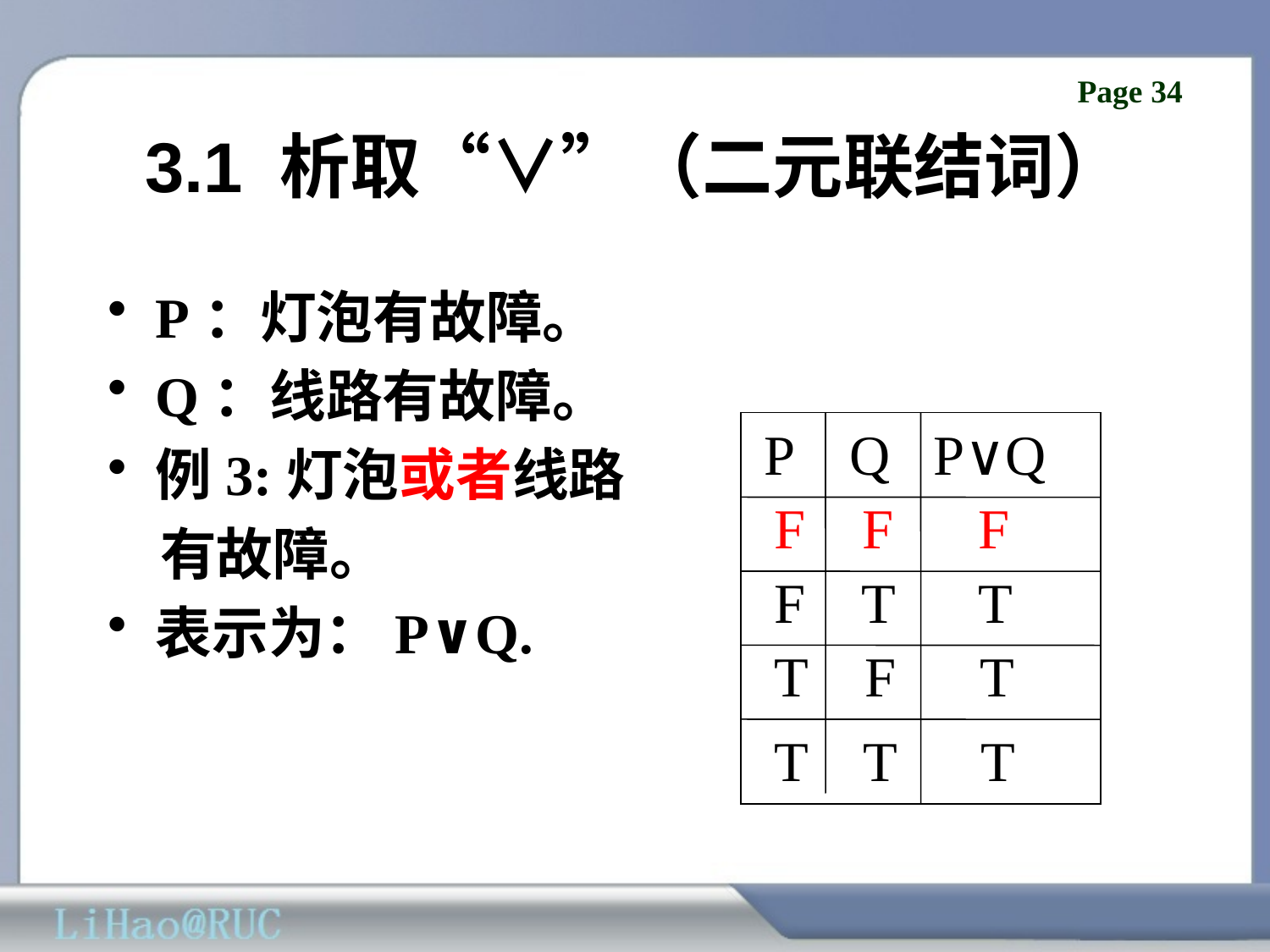

# 3.1 析取“∨”（二元联结词）
P：灯泡有故障。
Q：线路有故障。
例3:灯泡或者线路
   有故障。
表示为：P∨Q.

P    Q   P∨Q
F    F      F
F    T      T
T    F      T
T    T      T